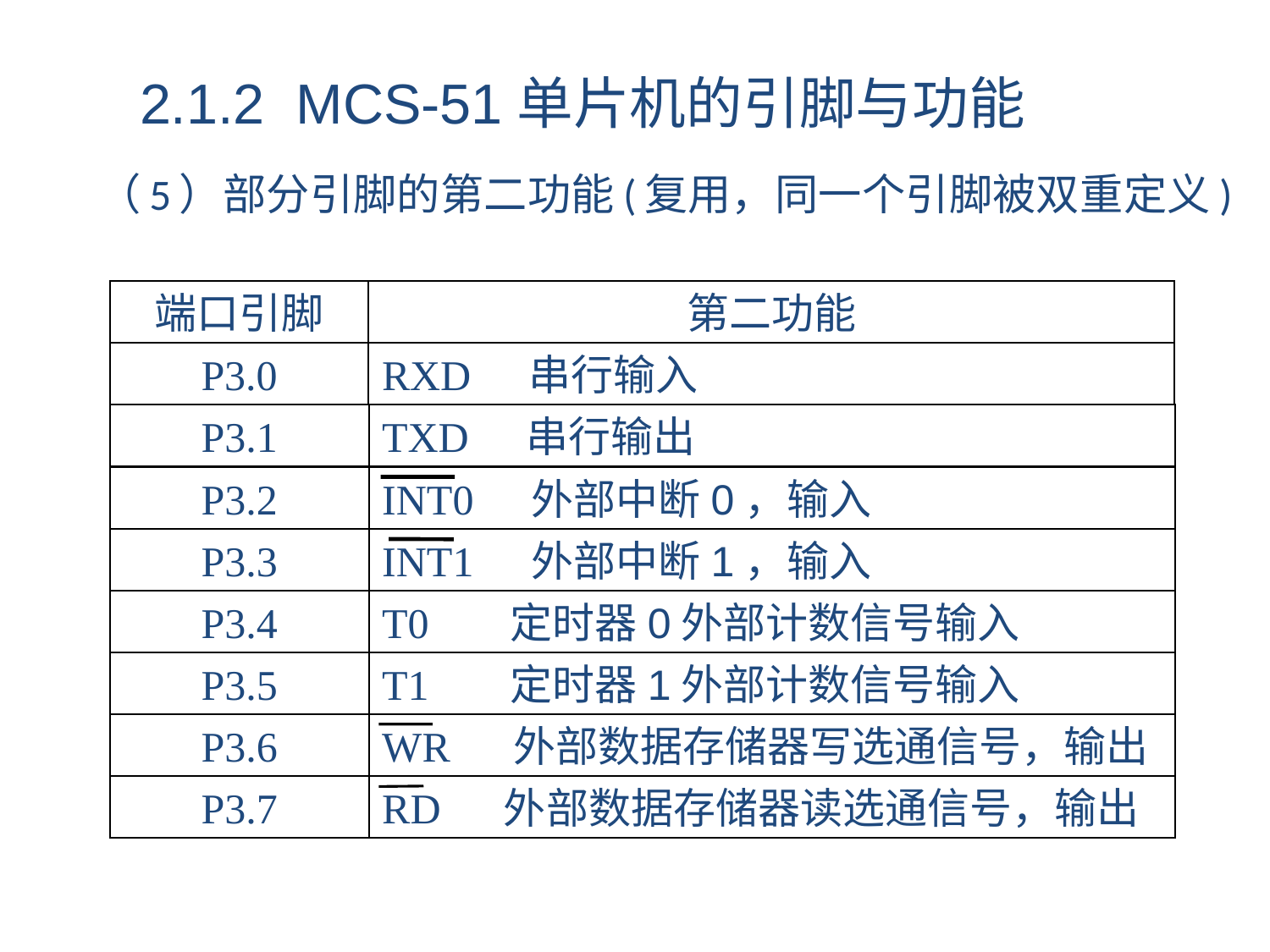

2.1.2  MCS-51单片机的引脚与功能
（5）部分引脚的第二功能(复用，同一个引脚被双重定义)
端口引脚
第二功能
P3.0
RXD    串行输入
P3.1
TXD    串行输出

P3.2
INT0    外部中断0，输入
P3.3
INT1    外部中断1，输入

P3.4
T0      定时器0外部计数信号输入
P3.5
T1      定时器1外部计数信号输入
P3.6
WR     外部数据存储器写选通信号，输出

P3.7
RD     外部数据存储器读选通信号，输出